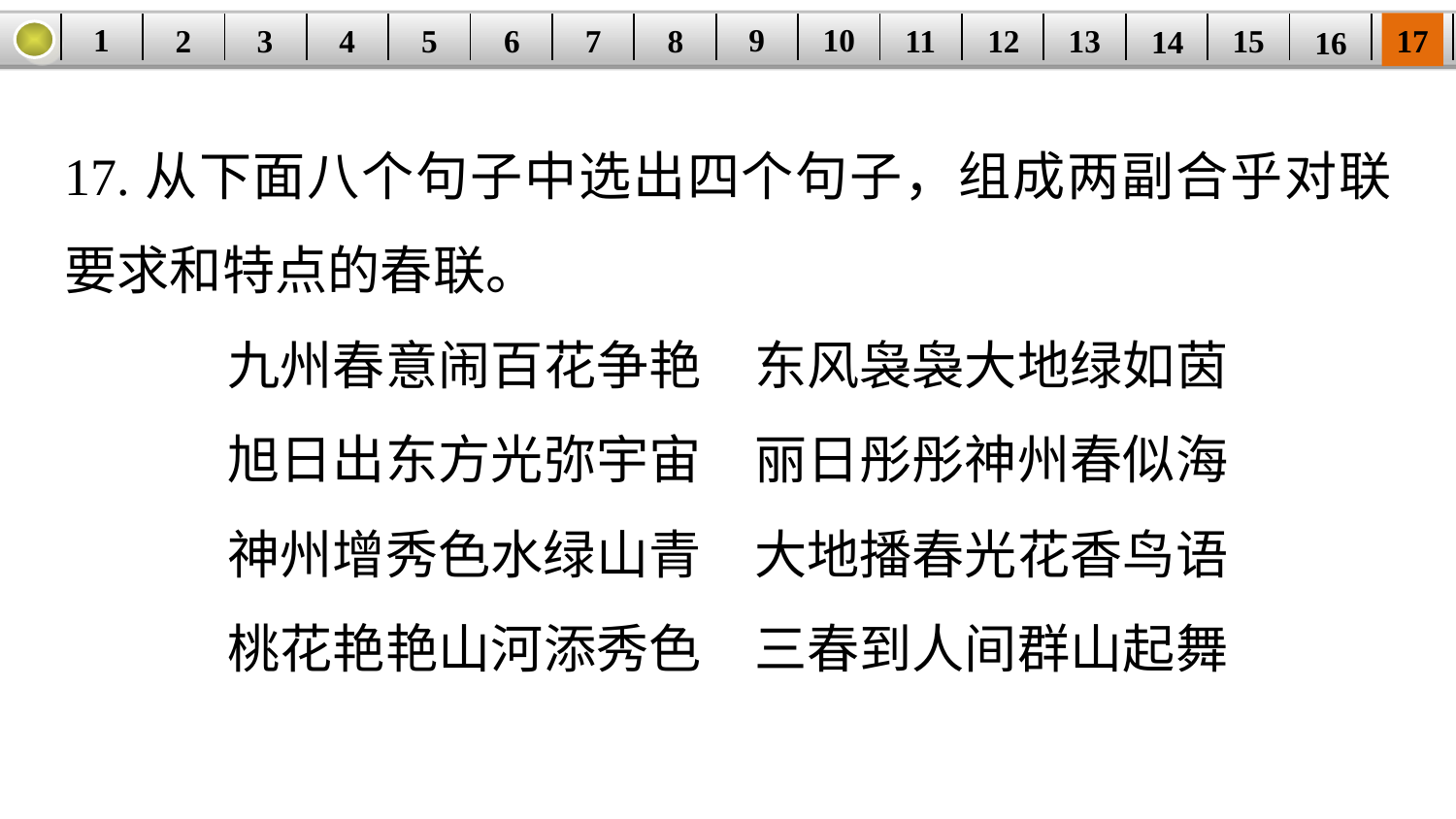

9
10
1
3
4
5
6
8
11
2
17
12
15
|  |  |  |  |  |  |  |  |  |  |  |  |  |  |  |  |  |
| --- | --- | --- | --- | --- | --- | --- | --- | --- | --- | --- | --- | --- | --- | --- | --- | --- |
7
13
14
16

17.从下面八个句子中选出四个句子，组成两副合乎对联要求和特点的春联。
九州春意闹百花争艳　东风袅袅大地绿如茵
旭日出东方光弥宇宙　丽日彤彤神州春似海
神州增秀色水绿山青　大地播春光花香鸟语
桃花艳艳山河添秀色　三春到人间群山起舞